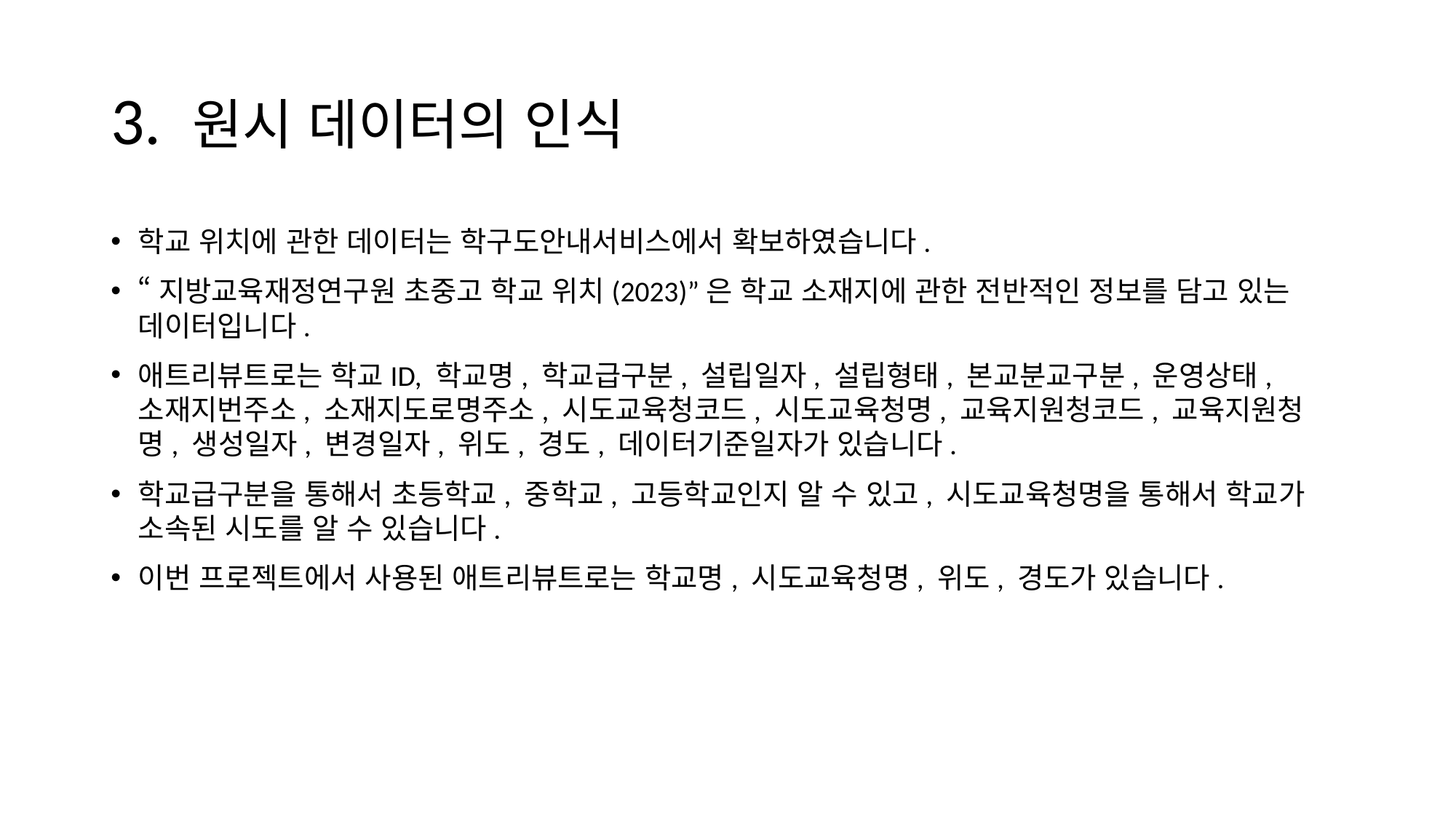

# 3. 원시 데이터의 인식
학교 위치에 관한 데이터는 학구도안내서비스에서 확보하였습니다.
“지방교육재정연구원 초중고 학교 위치(2023)”은 학교 소재지에 관한 전반적인 정보를 담고 있는 데이터입니다.
애트리뷰트로는 학교ID, 학교명, 학교급구분, 설립일자, 설립형태, 본교분교구분, 운영상태, 소재지번주소, 소재지도로명주소, 시도교육청코드, 시도교육청명, 교육지원청코드, 교육지원청명, 생성일자, 변경일자, 위도, 경도, 데이터기준일자가 있습니다.
학교급구분을 통해서 초등학교, 중학교, 고등학교인지 알 수 있고, 시도교육청명을 통해서 학교가 소속된 시도를 알 수 있습니다.
이번 프로젝트에서 사용된 애트리뷰트로는 학교명, 시도교육청명, 위도, 경도가 있습니다.